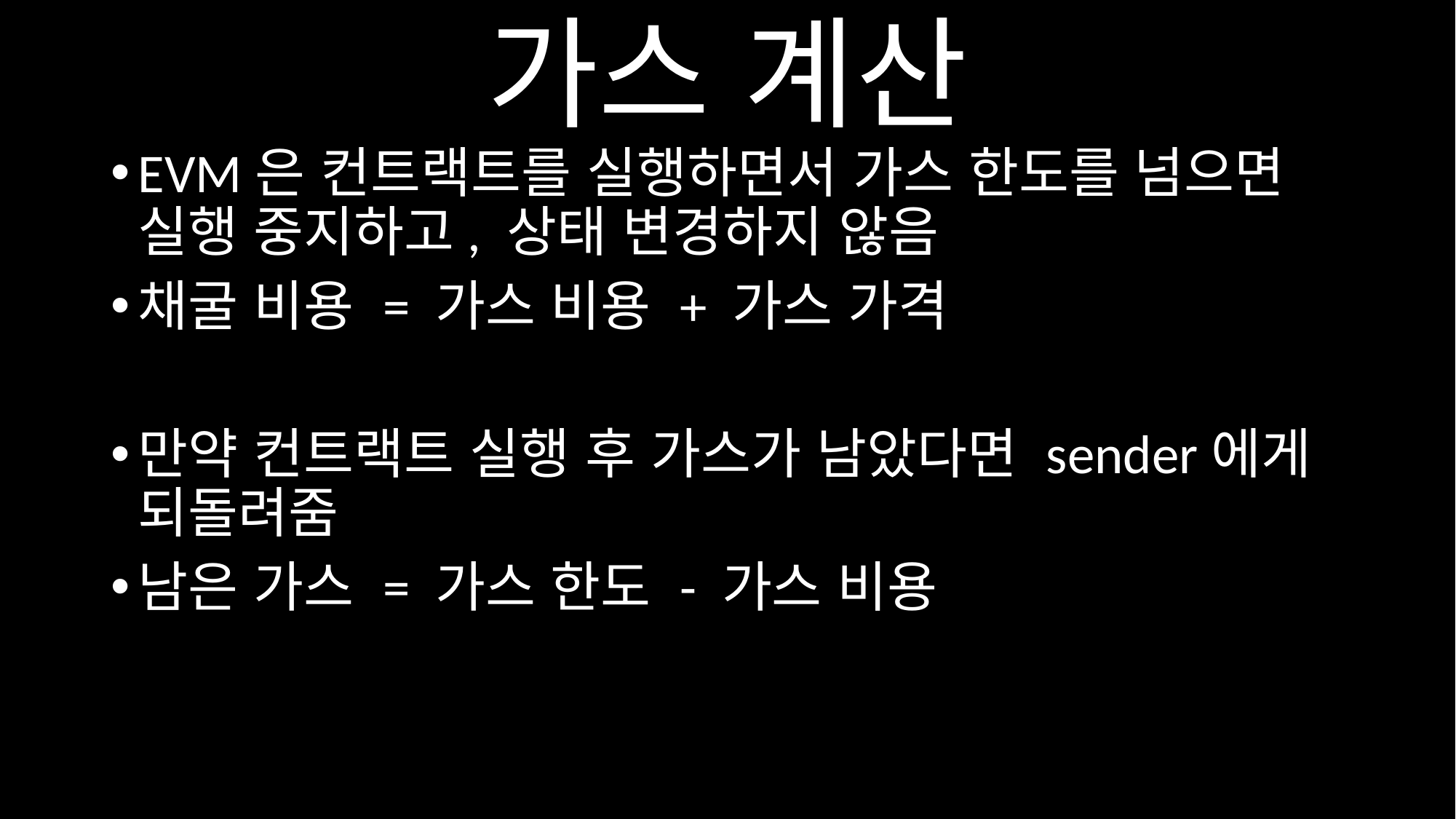

# 가스 계산
EVM은 컨트랙트를 실행하면서 가스 한도를 넘으면 실행 중지하고, 상태 변경하지 않음
채굴 비용 = 가스 비용 + 가스 가격

만약 컨트랙트 실행 후 가스가 남았다면 sender에게 되돌려줌
남은 가스 = 가스 한도 - 가스 비용